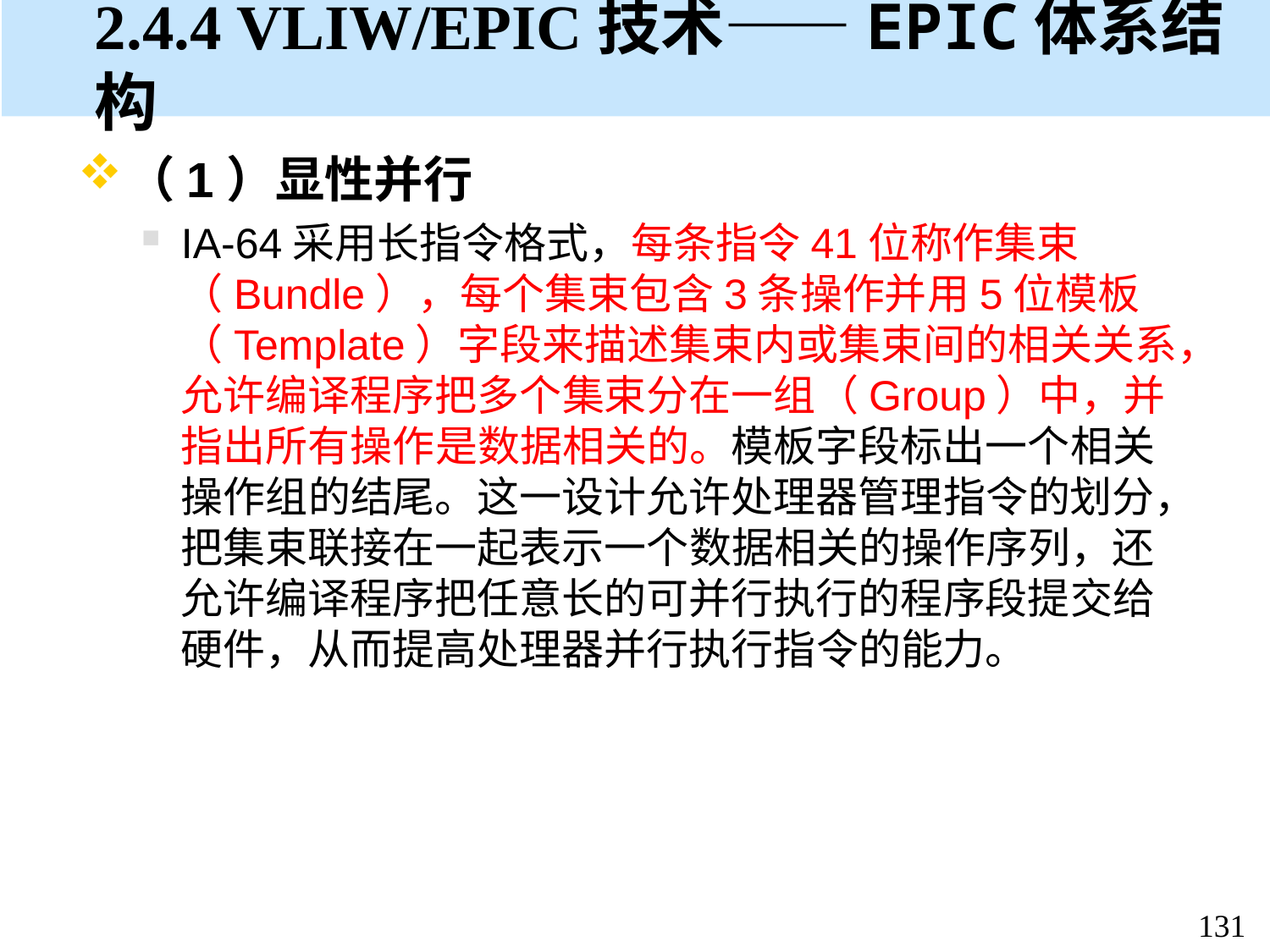

# 2.4.4 VLIW/EPIC技术——EPIC体系结构
（1）显性并行
IA-64采用长指令格式，每条指令41位称作集束（Bundle），每个集束包含3条操作并用5位模板（Template）字段来描述集束内或集束间的相关关系，允许编译程序把多个集束分在一组（Group）中，并指出所有操作是数据相关的。模板字段标出一个相关操作组的结尾。这一设计允许处理器管理指令的划分，把集束联接在一起表示一个数据相关的操作序列，还允许编译程序把任意长的可并行执行的程序段提交给硬件，从而提高处理器并行执行指令的能力。